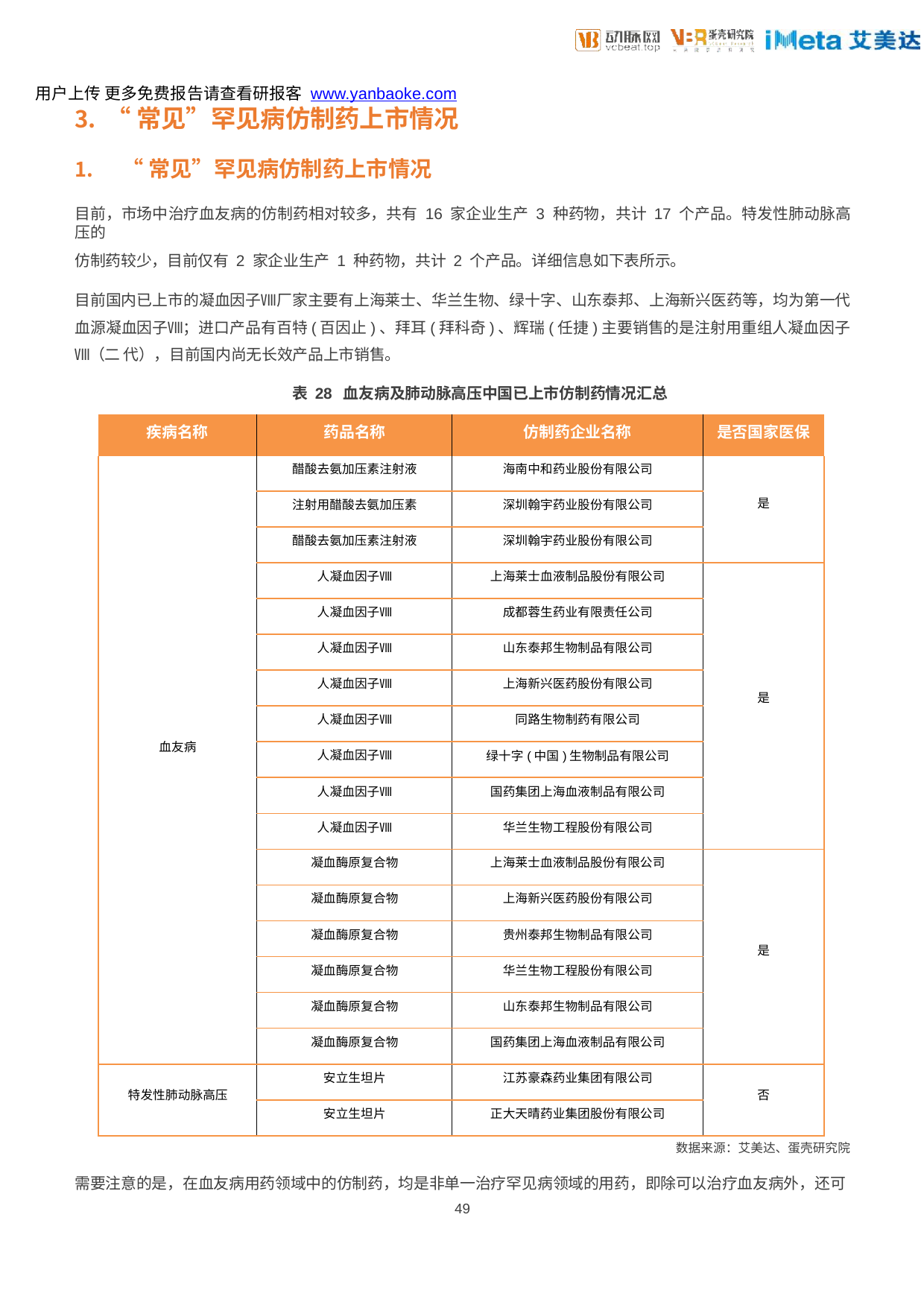

用户上传 更多免费报告请查看研报客 www.yanbaoke.com
“常见”罕见病仿制药上市情况

“常见”罕见病仿制药上市情况
目前，市场中治疗血友病的仿制药相对较多，共有 16 家企业生产 3 种药物，共计 17 个产品。特发性肺动脉高压的
仿制药较少，目前仅有 2 家企业生产 1 种药物，共计 2 个产品。详细信息如下表所示。
目前国内已上市的凝血因子Ⅷ厂家主要有上海莱士、华兰生物、绿十字、山东泰邦、上海新兴医药等，均为第一代 血源凝血因子Ⅷ；进口产品有百特(百因止)、拜耳(拜科奇)、辉瑞(任捷)主要销售的是注射用重组人凝血因子Ⅷ（二 代），目前国内尚无长效产品上市销售。

表 28 血友病及肺动脉高压中国已上市仿制药情况汇总
| 疾病名称 | 药品名称 | 仿制药企业名称 | 是否国家医保 |
| --- | --- | --- | --- |
| 血友病 | 醋酸去氨加压素注射液 | 海南中和药业股份有限公司 | 是 |
|  | 注射用醋酸去氨加压素 | 深圳翰宇药业股份有限公司 |  |
|  | 醋酸去氨加压素注射液 | 深圳翰宇药业股份有限公司 |  |
|  | 人凝血因子Ⅷ | 上海莱士血液制品股份有限公司 | 是 |
|  | 人凝血因子Ⅷ | 成都蓉生药业有限责任公司 |  |
|  | 人凝血因子Ⅷ | 山东泰邦生物制品有限公司 |  |
|  | 人凝血因子Ⅷ | 上海新兴医药股份有限公司 |  |
|  | 人凝血因子Ⅷ | 同路生物制药有限公司 |  |
|  | 人凝血因子Ⅷ | 绿十字(中国)生物制品有限公司 |  |
|  | 人凝血因子Ⅷ | 国药集团上海血液制品有限公司 |  |
|  | 人凝血因子Ⅷ | 华兰生物工程股份有限公司 |  |
|  | 凝血酶原复合物 | 上海莱士血液制品股份有限公司 | 是 |
|  | 凝血酶原复合物 | 上海新兴医药股份有限公司 |  |
|  | 凝血酶原复合物 | 贵州泰邦生物制品有限公司 |  |
|  | 凝血酶原复合物 | 华兰生物工程股份有限公司 |  |
|  | 凝血酶原复合物 | 山东泰邦生物制品有限公司 |  |
|  | 凝血酶原复合物 | 国药集团上海血液制品有限公司 |  |
| 特发性肺动脉高压 | 安立生坦片 | 江苏豪森药业集团有限公司 | 否 |
|  | 安立生坦片 | 正大天晴药业集团股份有限公司 |  |
数据来源：艾美达、蛋壳研究院

需要注意的是，在血友病用药领域中的仿制药，均是非单一治疗罕见病领域的用药，即除可以治疗血友病外，还可
49